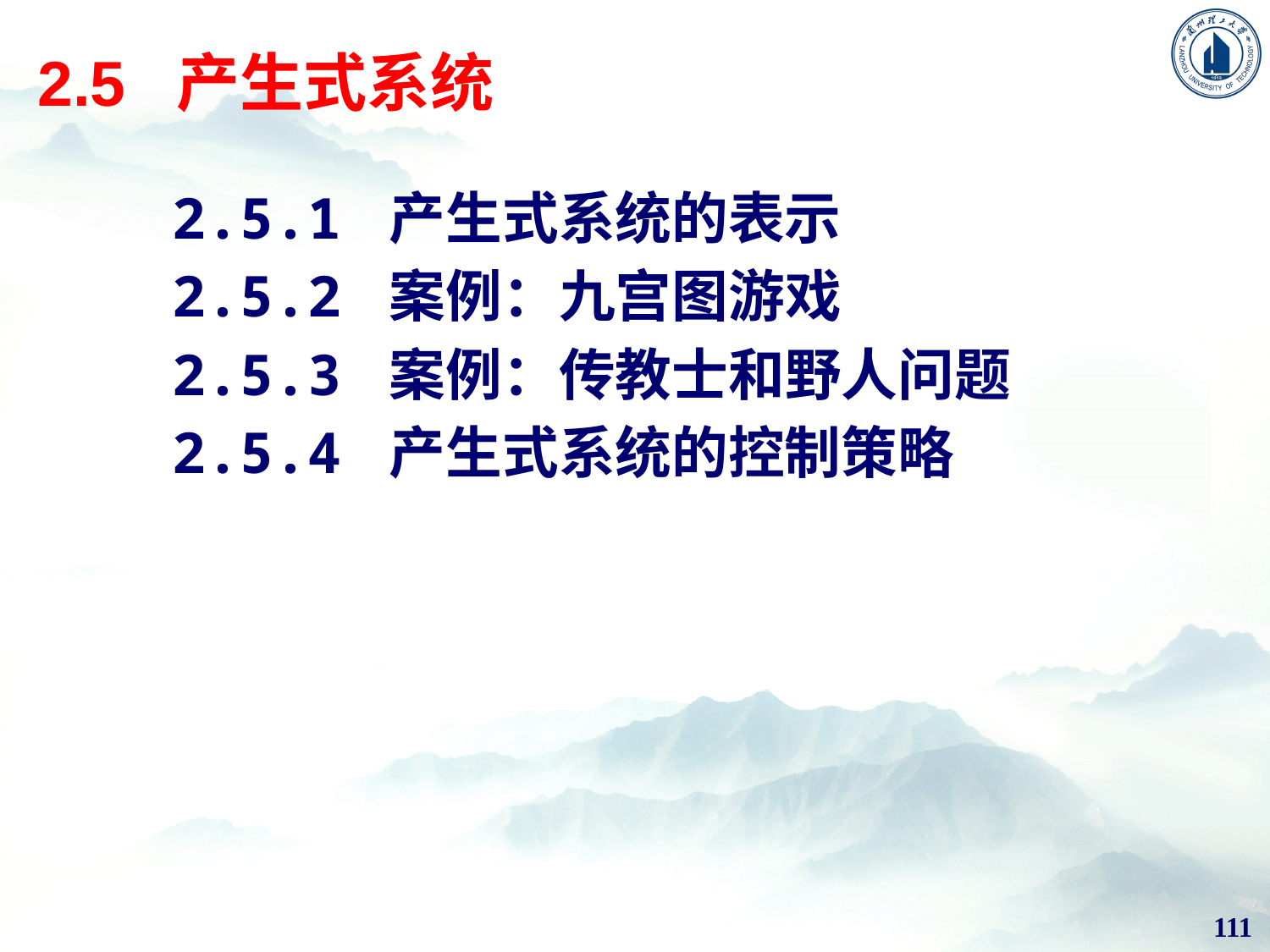

# 2.5  产生式系统
2.5.1 产生式系统的表示
2.5.2 案例：九宫图游戏
2.5.3 案例：传教士和野人问题
2.5.4 产生式系统的控制策略

111